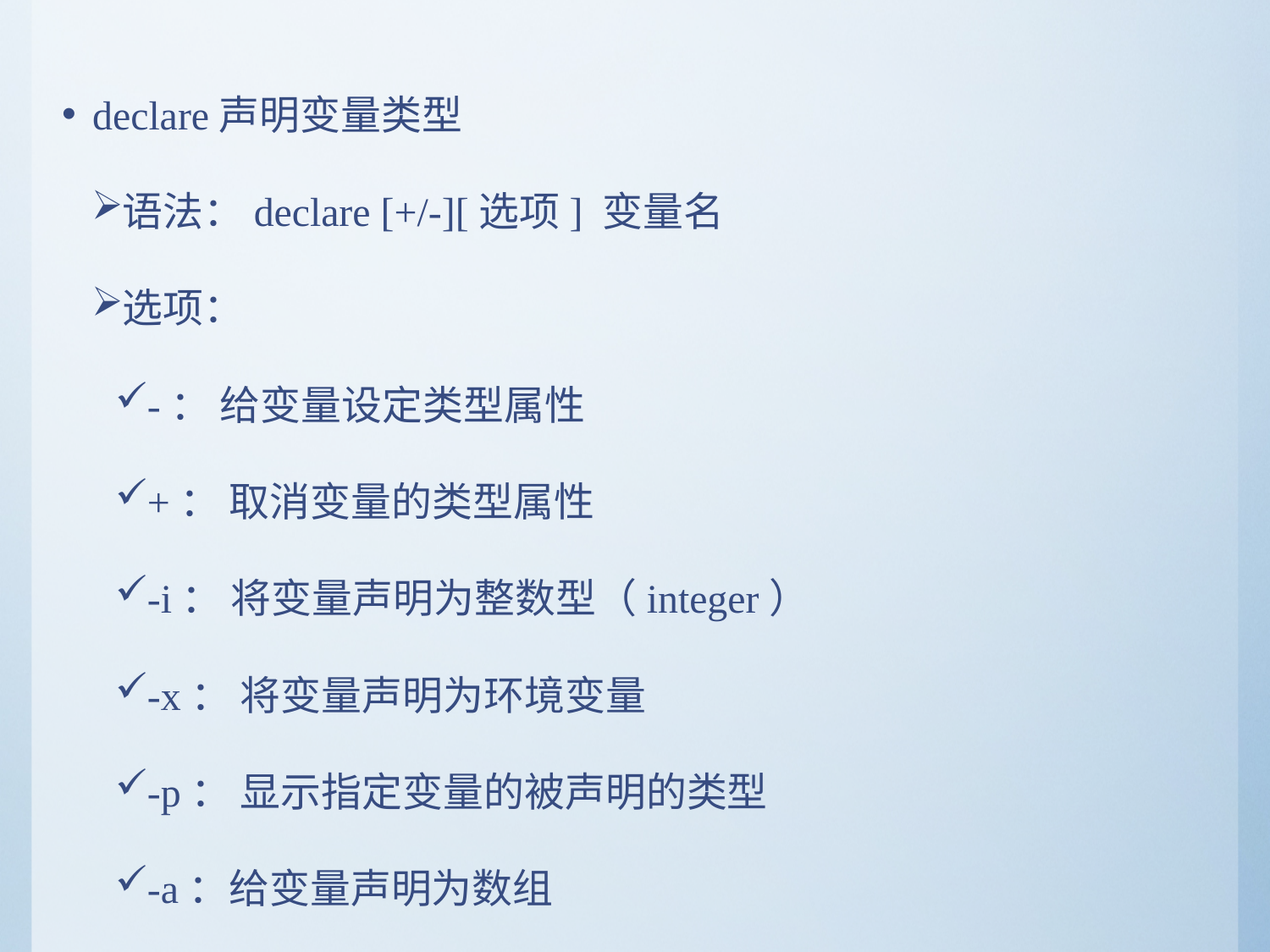

declare声明变量类型
语法：declare [+/-][选项] 变量名
选项：
-： 给变量设定类型属性
+： 取消变量的类型属性
-i： 将变量声明为整数型（integer）
-x： 将变量声明为环境变量
-p： 显示指定变量的被声明的类型
-a：给变量声明为数组